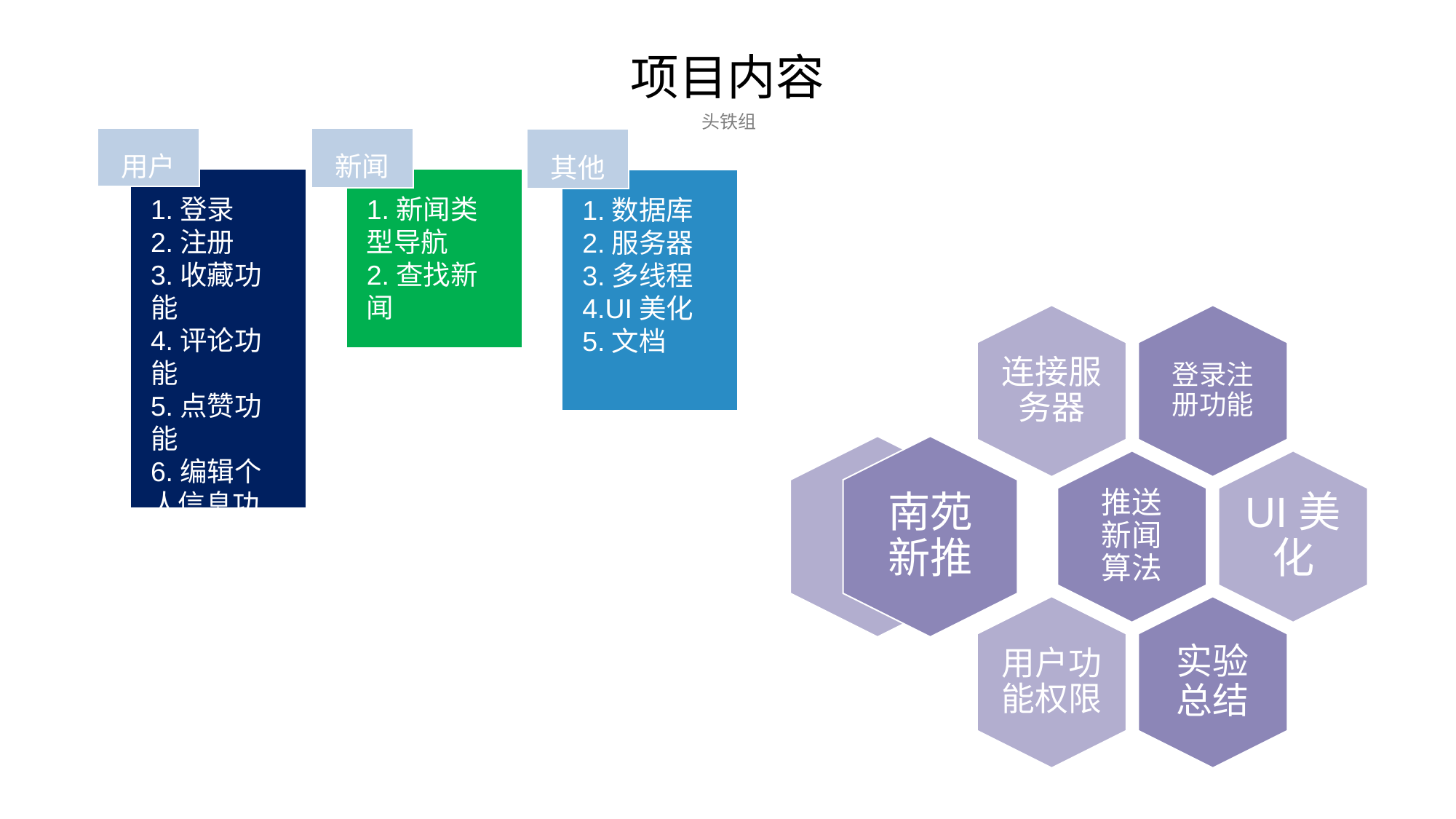

项目内容
头铁组
新闻
1.登录
2.注册
3.收藏功能
4.评论功能
5.点赞功能
6.编辑个人信息功能
7.用户上传新闻功能

1.新闻类型导航
2.查找新闻

1.数据库
2.服务器
3.多线程
4.UI美化
5.文档

用户
其他

登录注册功能
连接服务器
推送新闻算法
UI美化
实验总结
用户功能权限

南苑新推